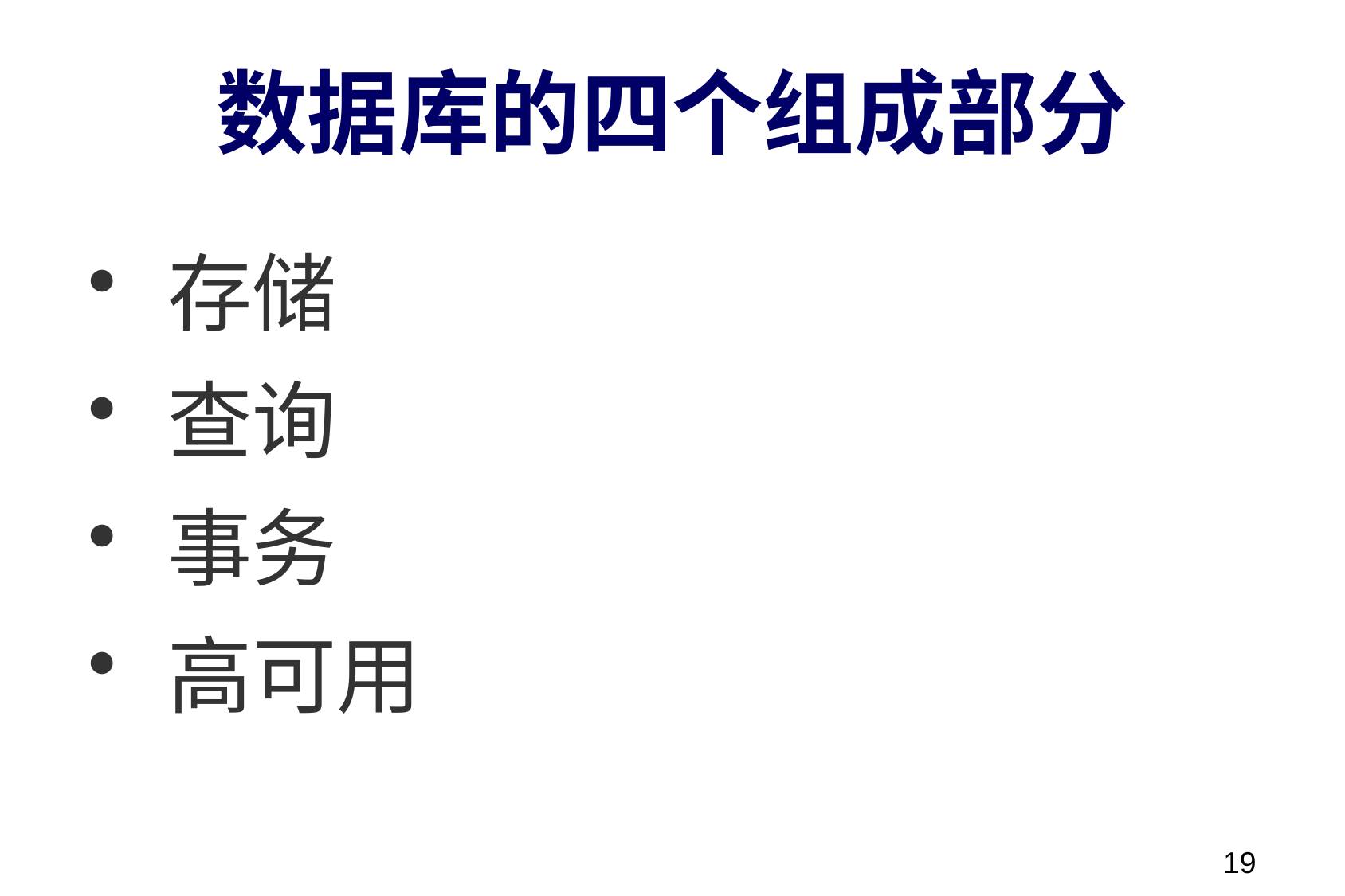

# 数据库的四个组成部分
存储
查询
事务
高可用
19